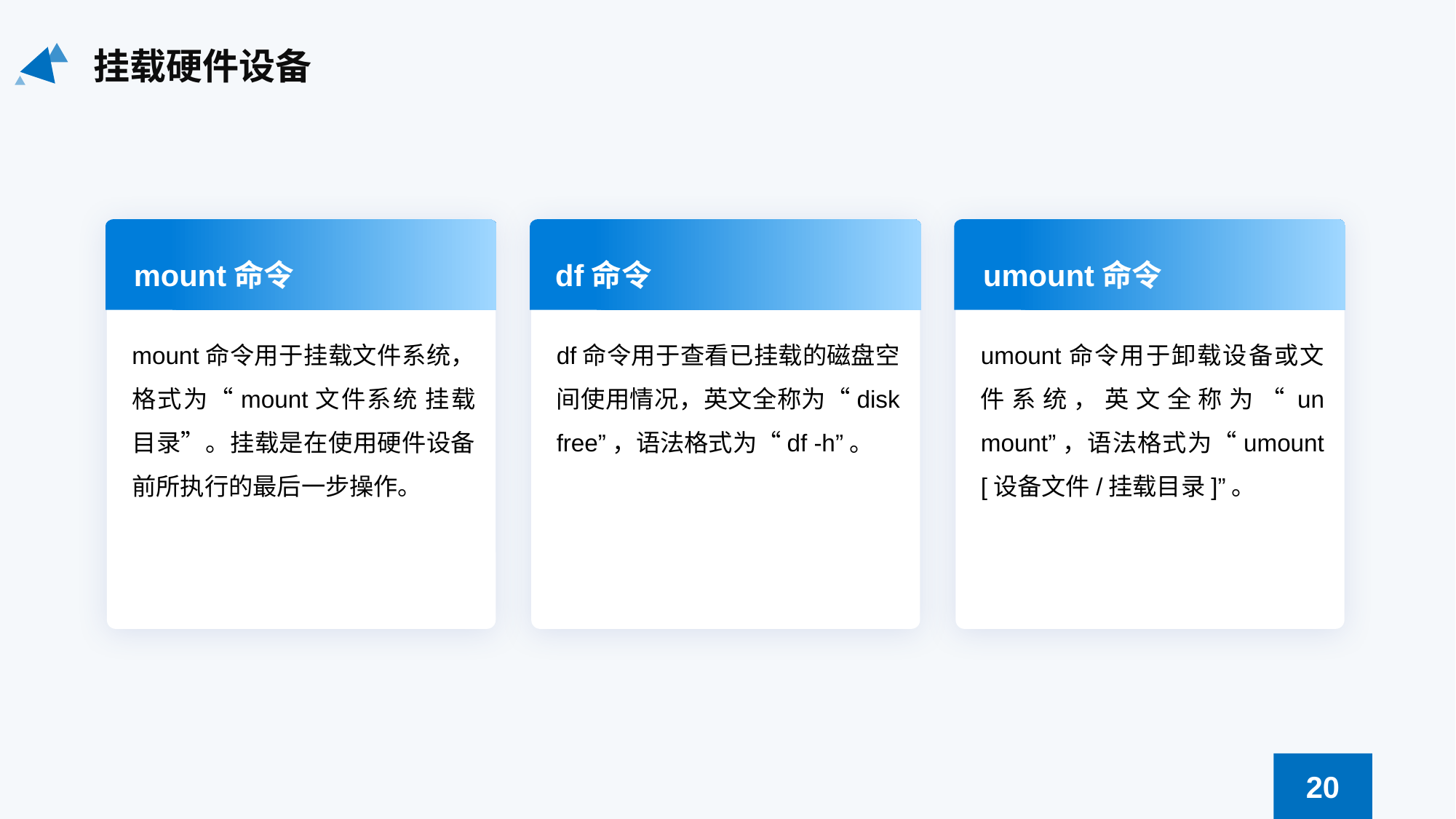

挂载硬件设备

mount命令
mount命令用于挂载文件系统，格式为“mount文件系统 挂载目录”。挂载是在使用硬件设备前所执行的最后一步操作。

df命令
df命令用于查看已挂载的磁盘空间使用情况，英文全称为“disk free”，语法格式为“df -h”。

umount命令
umount命令用于卸载设备或文件系统，英文全称为“un mount”，语法格式为“umount [设备文件/挂载目录]”。

20